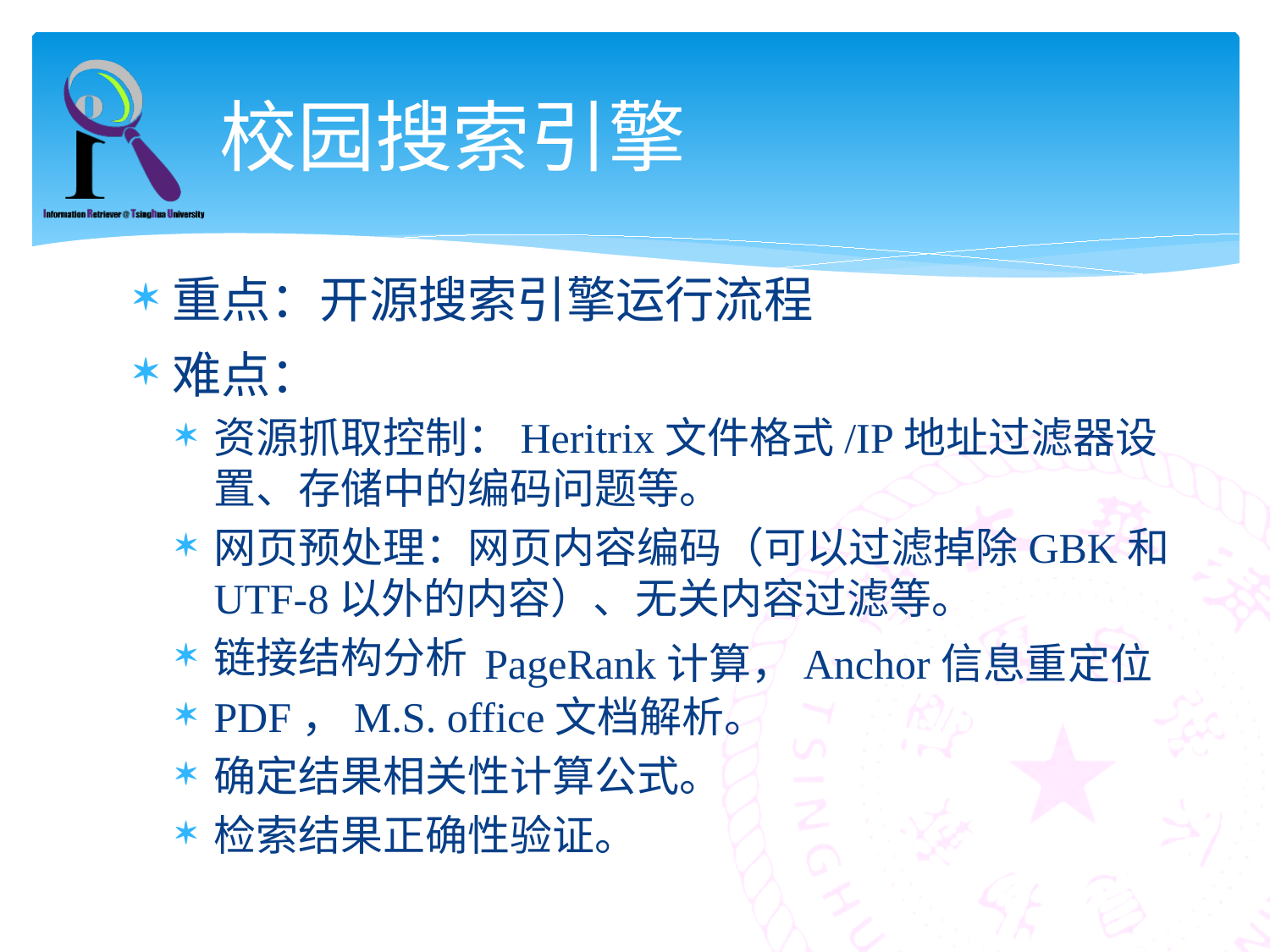

# 校园搜索引擎
重点：开源搜索引擎运行流程
难点：
资源抓取控制：Heritrix文件格式/IP地址过滤器设置、存储中的编码问题等。
网页预处理：网页内容编码（可以过滤掉除GBK和UTF-8以外的内容）、无关内容过滤等。
链接结构分析
PDF，M.S. office文档解析。
确定结果相关性计算公式。
检索结果正确性验证。
PageRank计算，Anchor信息重定位